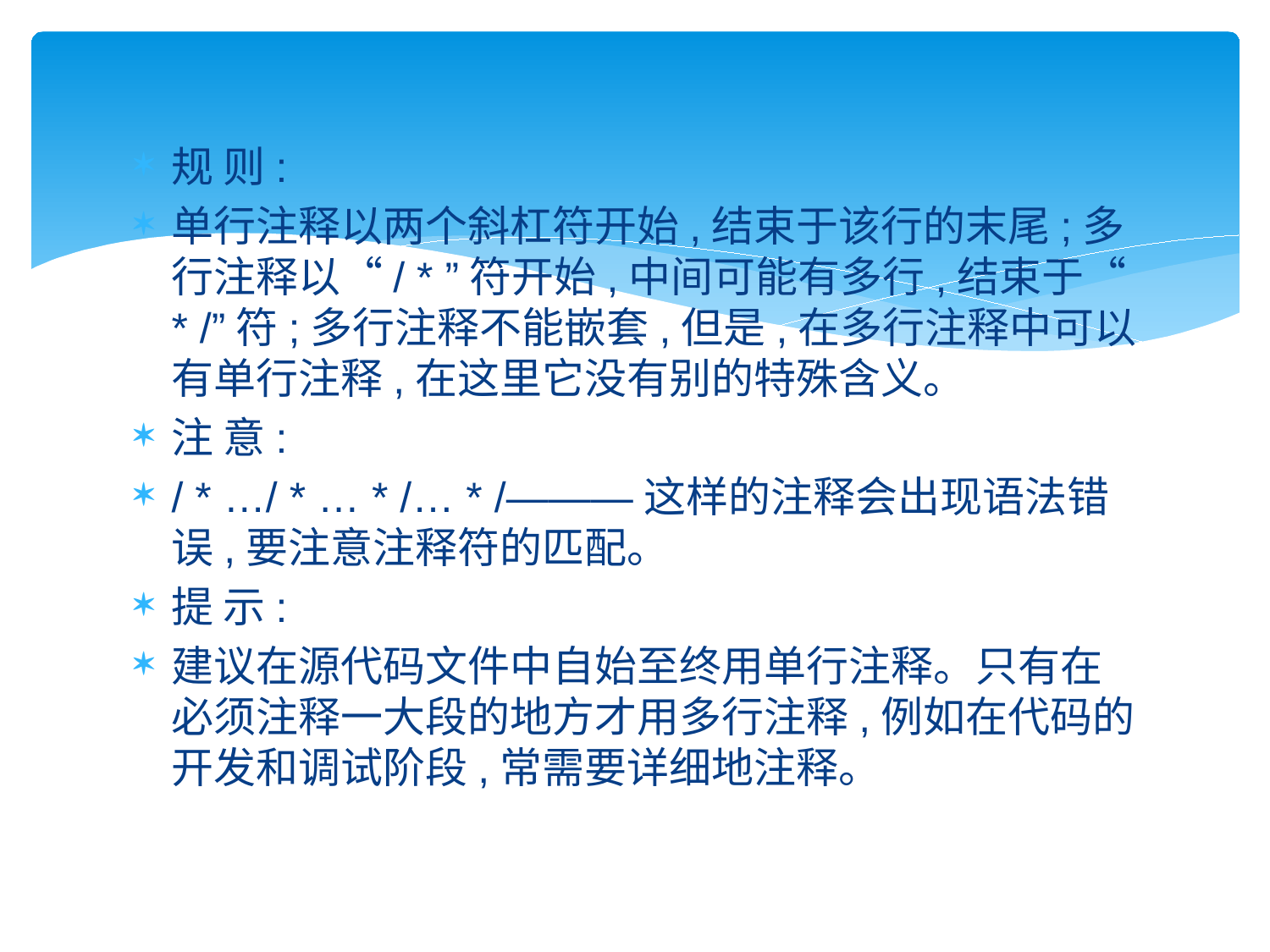

#
规 则:
单行注释以两个斜杠符开始,结束于该行的末尾;多行注释以“/ * ”符开始,中间可能有多行,结束于“ * /”符;多行注释不能嵌套,但是,在多行注释中可以有单行注释,在这里它没有别的特殊含义。
注 意:
/ * …/ * … * /… * /———这样的注释会出现语法错误,要注意注释符的匹配。
提 示:
建议在源代码文件中自始至终用单行注释。只有在必须注释一大段的地方才用多行注释,例如在代码的开发和调试阶段,常需要详细地注释。